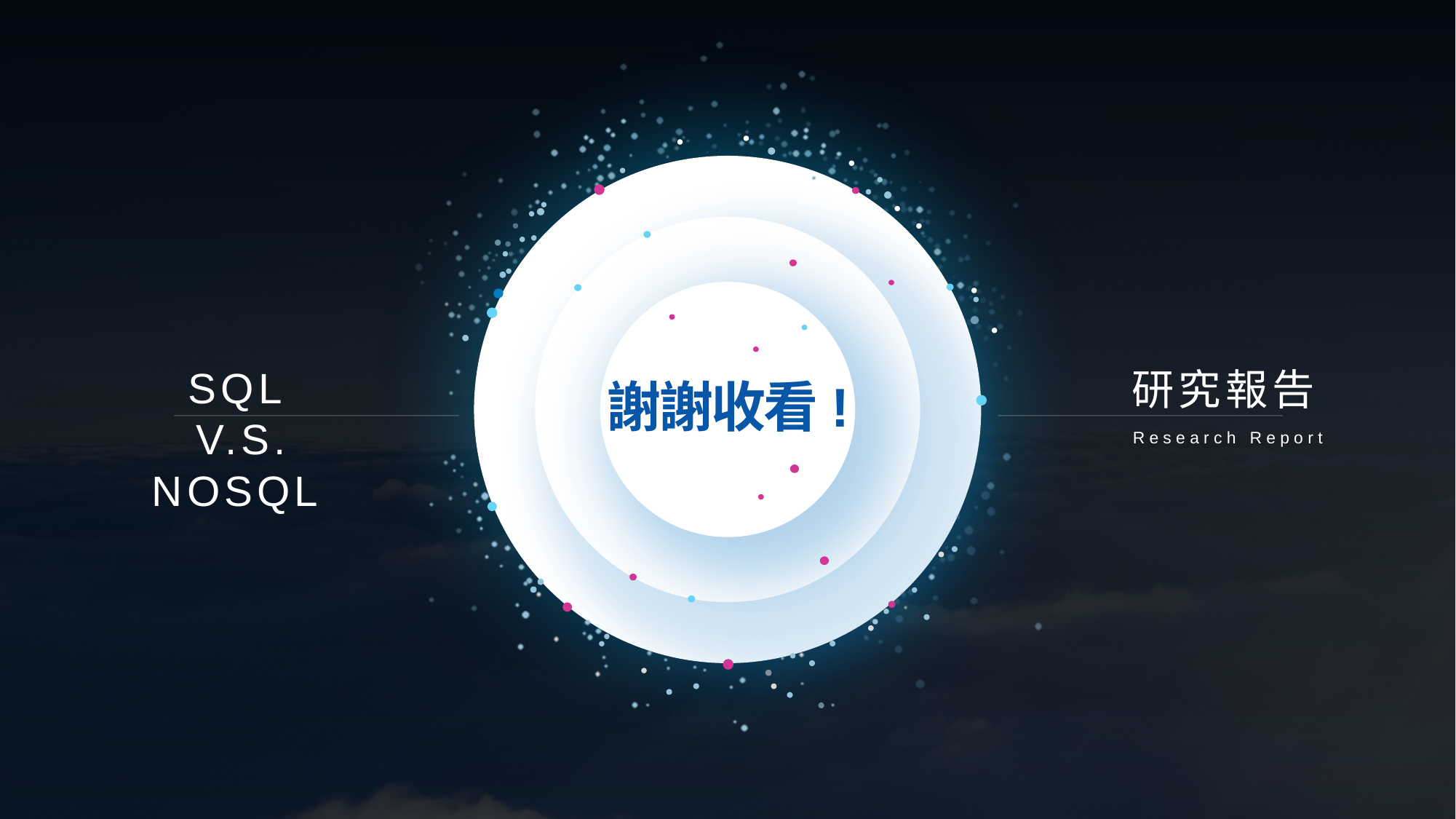

SQL
 V.S. NOSQL

研究報告
謝謝收看!

 Research Report